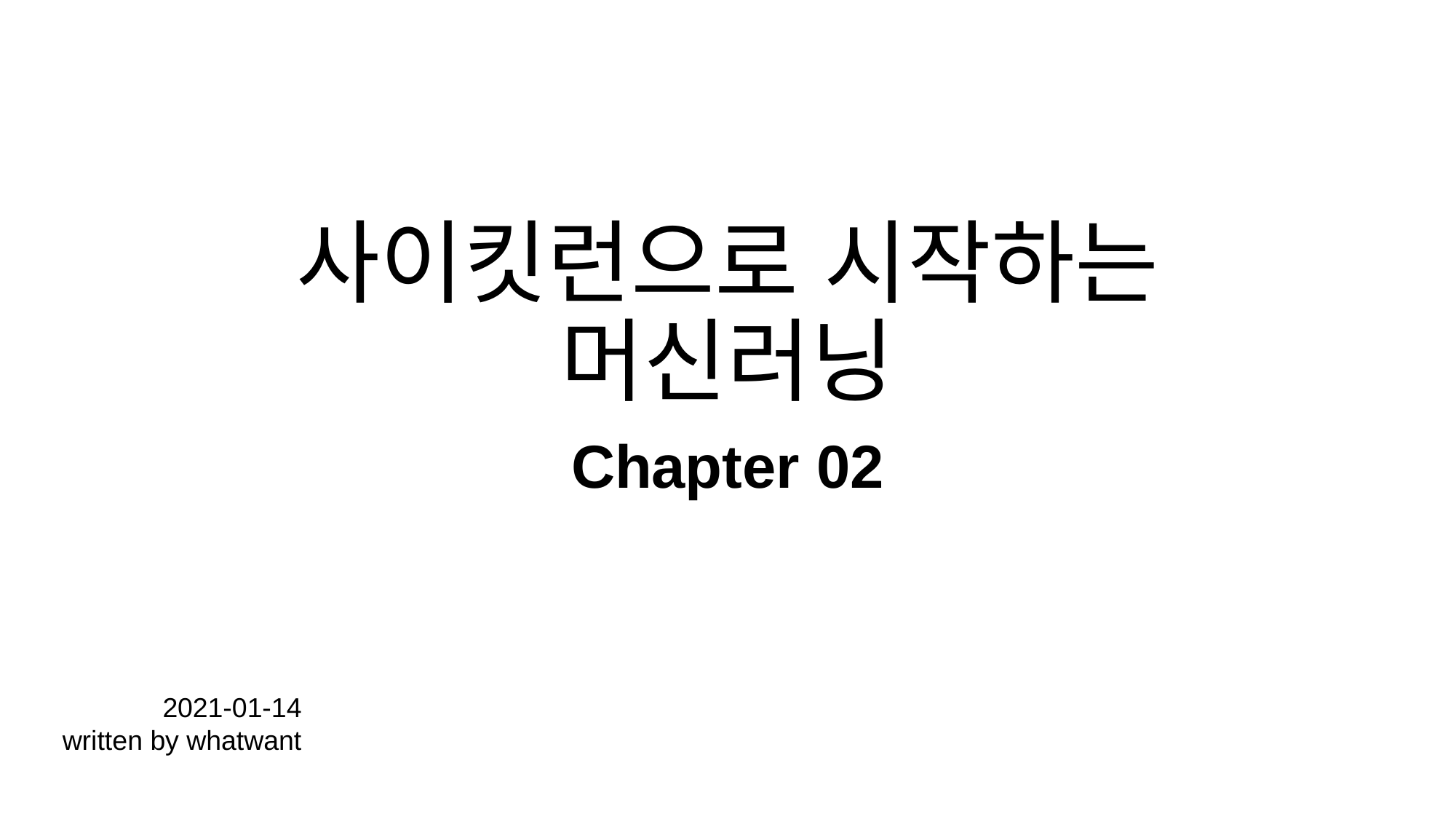

# 사이킷런으로 시작하는 머신러닝
Chapter 02
2021-01-14
written by whatwant